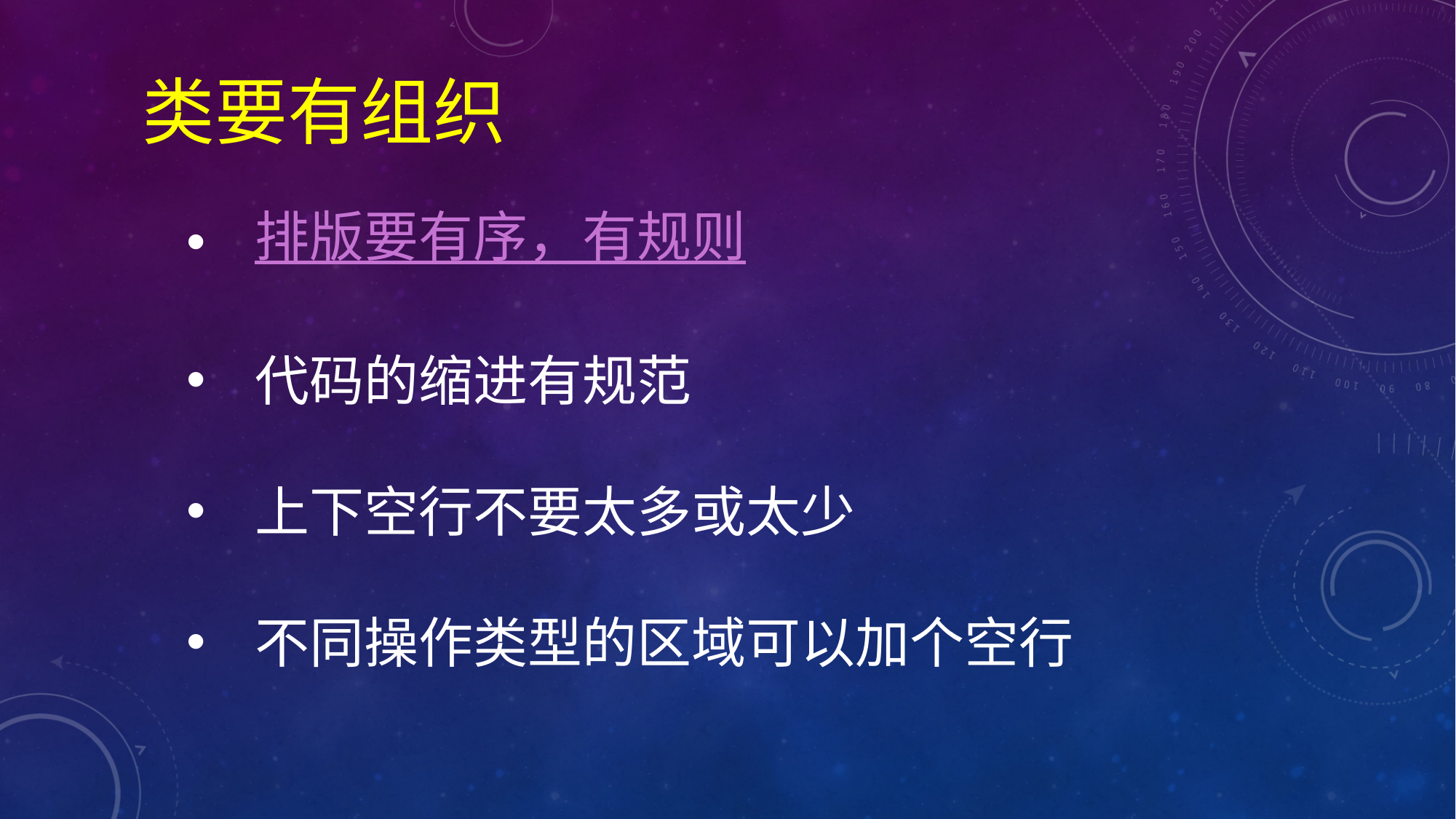

类要有组织
排版要有序，有规则

代码的缩进有规范

上下空行不要太多或太少

不同操作类型的区域可以加个空行